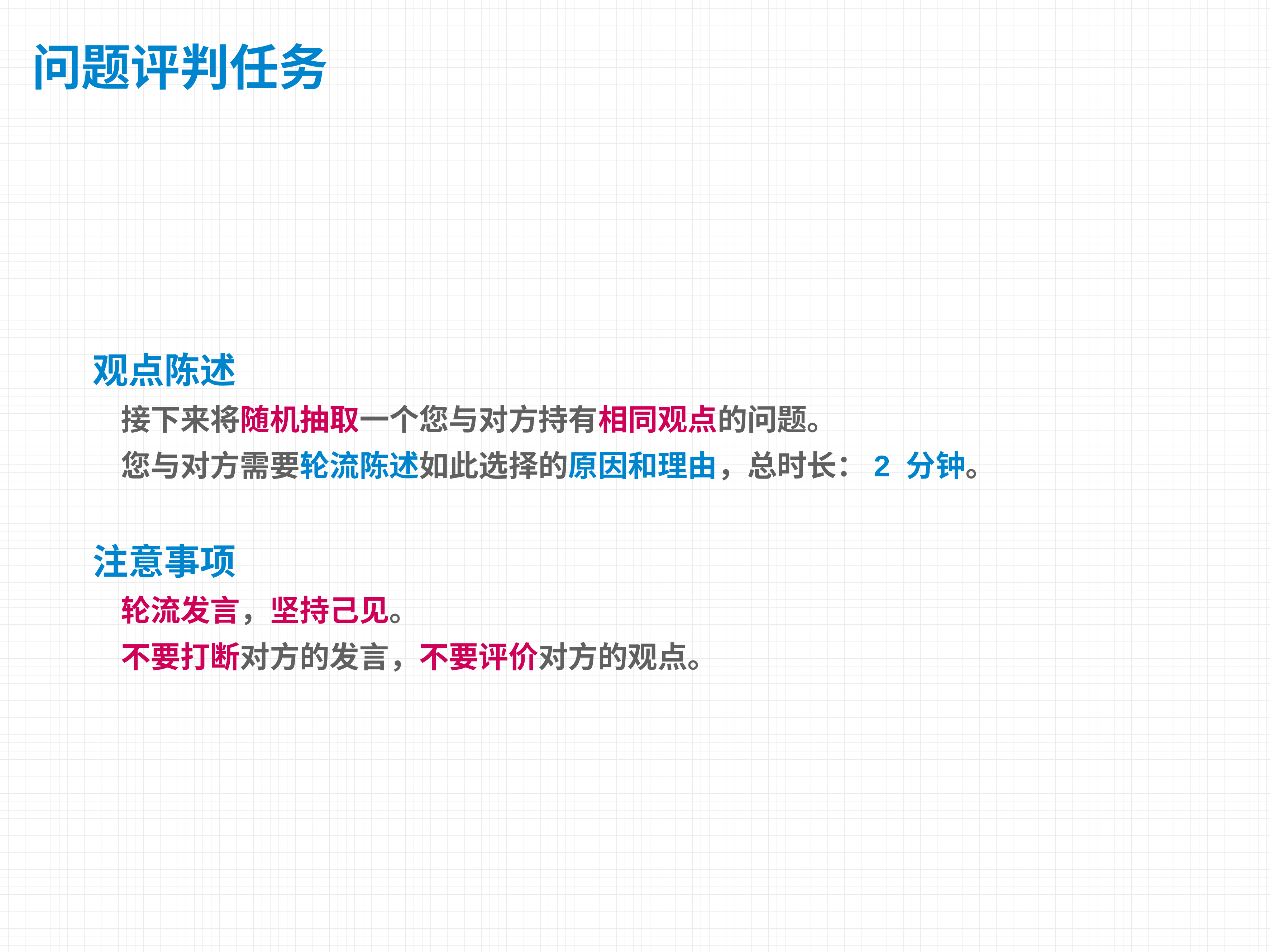

# 问题评判任务
观点陈述
接下来将随机抽取一个您与对方持有相同观点的问题。
您与对方需要轮流陈述如此选择的原因和理由，总时长：2 分钟。

注意事项
轮流发言，坚持己见。
不要打断对方的发言，不要评价对方的观点。